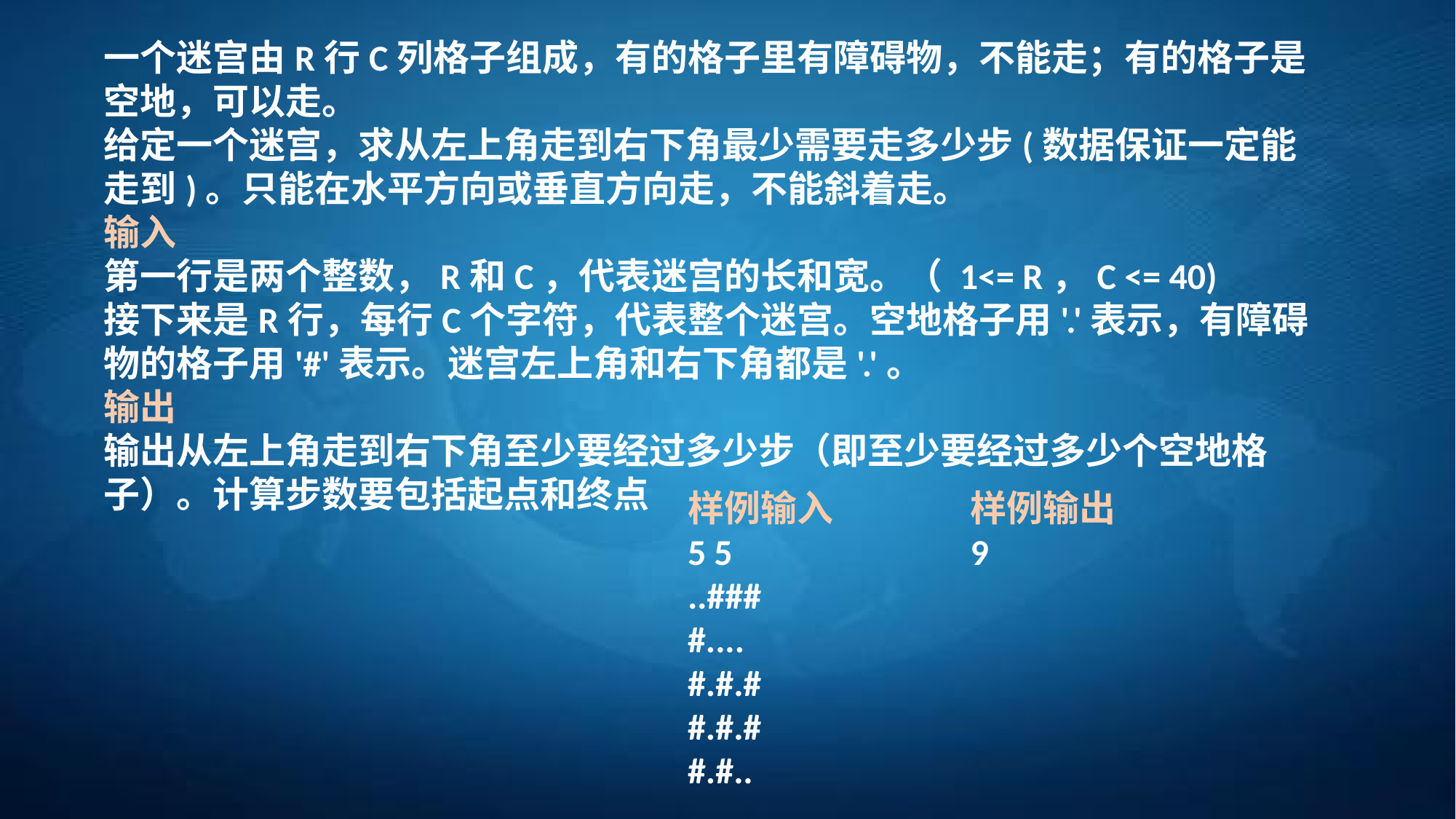

一个迷宫由R行C列格子组成，有的格子里有障碍物，不能走；有的格子是空地，可以走。
给定一个迷宫，求从左上角走到右下角最少需要走多少步(数据保证一定能走到)。只能在水平方向或垂直方向走，不能斜着走。
输入
第一行是两个整数，R和C，代表迷宫的长和宽。（ 1<= R，C <= 40)
接下来是R行，每行C个字符，代表整个迷宫。空地格子用'.'表示，有障碍物的格子用'#'表示。迷宫左上角和右下角都是'.'。
输出
输出从左上角走到右下角至少要经过多少步（即至少要经过多少个空地格子）。计算步数要包括起点和终点
样例输入
5 5
..###
#....
#.#.#
#.#.#
#.#..
样例输出
9